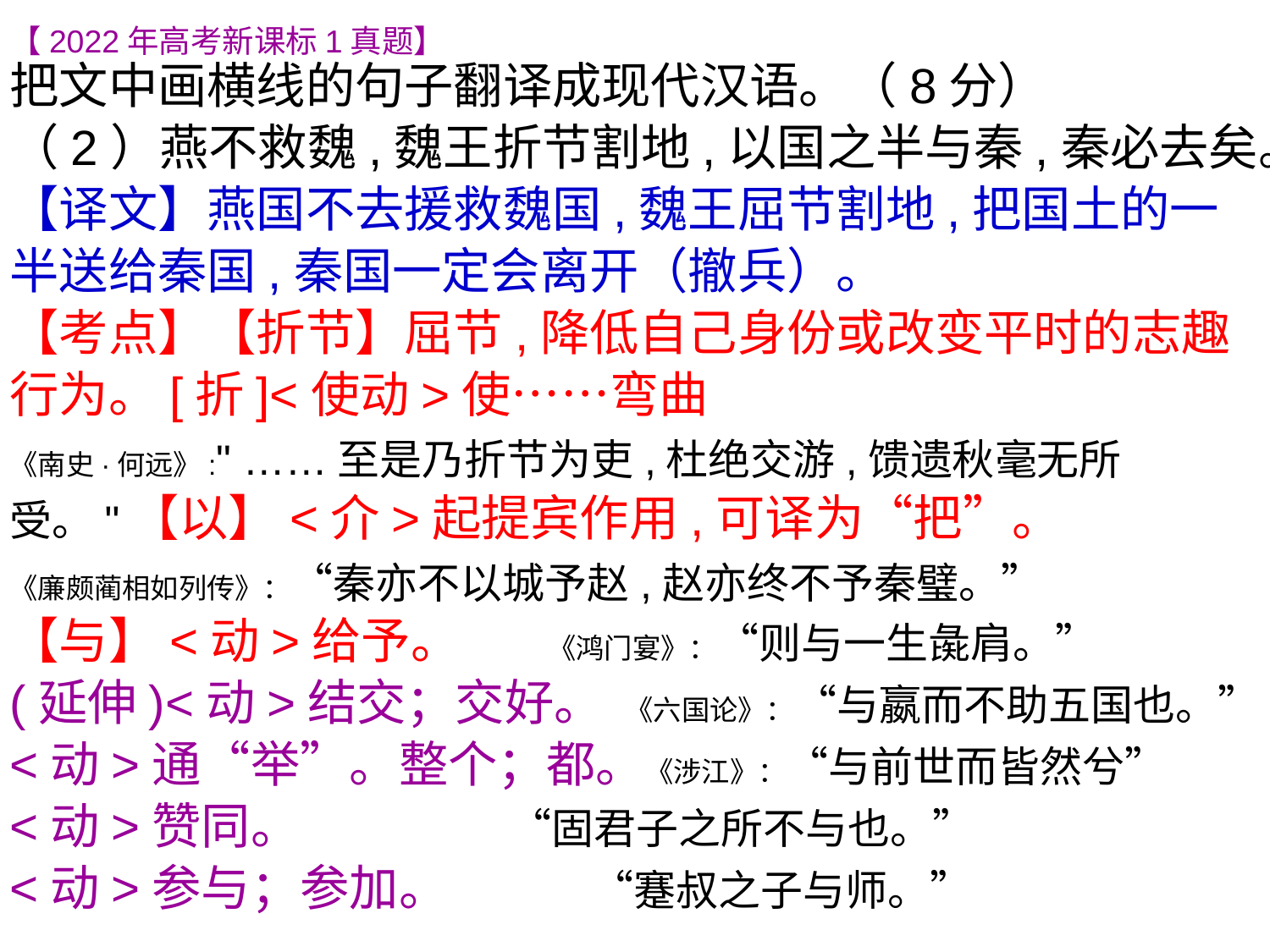

【2022年高考新课标1真题】
把文中画横线的句子翻译成现代汉语。（8分）
（2）燕不救魏,魏王折节割地,以国之半与秦,秦必去矣。【译文】燕国不去援救魏国,魏王屈节割地,把国土的一半送给秦国,秦国一定会离开（撤兵）。
【考点】【折节】屈节,降低自己身份或改变平时的志趣行为。[折]<使动>使……弯曲
《南史·何远》:" ……至是乃折节为吏,杜绝交游,馈遗秋毫无所受。"【以】<介>起提宾作用,可译为“把”。
《廉颇蔺相如列传》：“秦亦不以城予赵,赵亦终不予秦璧。”
【与】<动>给予。        《鸿门宴》：“则与一生彘肩。”
(延伸)<动>结交；交好。  《六国论》：“与嬴而不助五国也。”
<动>通“举”。整个；都。《涉江》：“与前世而皆然兮”
<动>赞同。                   “固君子之所不与也。”
<动>参与；参加。             “蹇叔之子与师。”